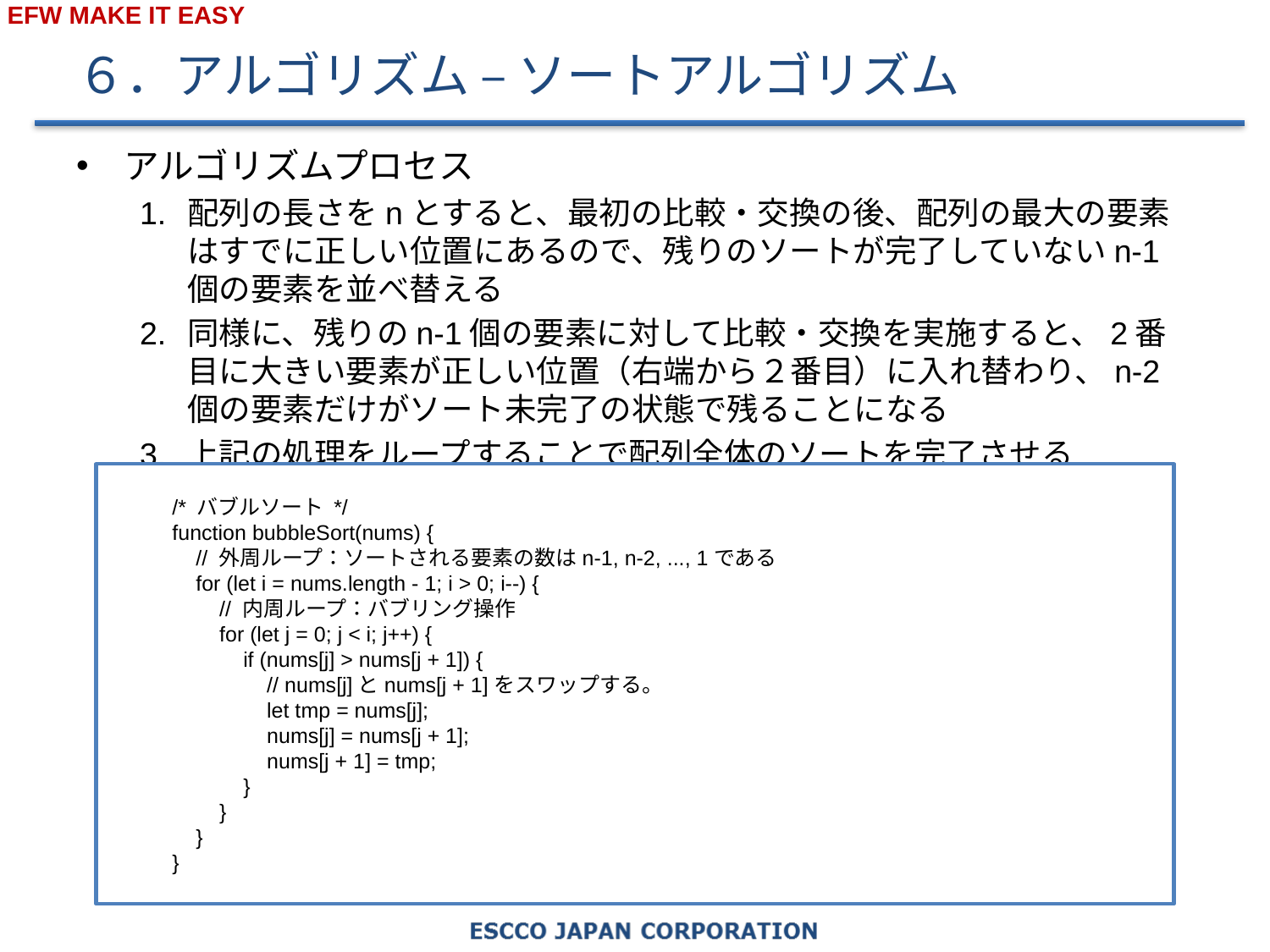

# ６．アルゴリズム – ソートアルゴリズム
アルゴリズムプロセス
配列の長さをnとすると、最初の比較・交換の後、配列の最大の要素はすでに正しい位置にあるので、残りのソートが完了していないn-1個の要素を並べ替える
同様に、残りのn-1個の要素に対して比較・交換を実施すると、2番目に大きい要素が正しい位置（右端から２番目）に入れ替わり、n-2個の要素だけがソート未完了の状態で残ることになる
上記の処理をループすることで配列全体のソートを完了させる
/* バブルソート */
function bubbleSort(nums) {
    // 外周ループ：ソートされる要素の数はn-1, n-2, ..., 1である
    for (let i = nums.length - 1; i > 0; i--) {
        // 内周ループ：バブリング操作
        for (let j = 0; j < i; j++) {
            if (nums[j] > nums[j + 1]) {
                // nums[j]とnums[j + 1]をスワップする。
                let tmp = nums[j];
                nums[j] = nums[j + 1];
                nums[j + 1] = tmp;
            }
        }
    }
}